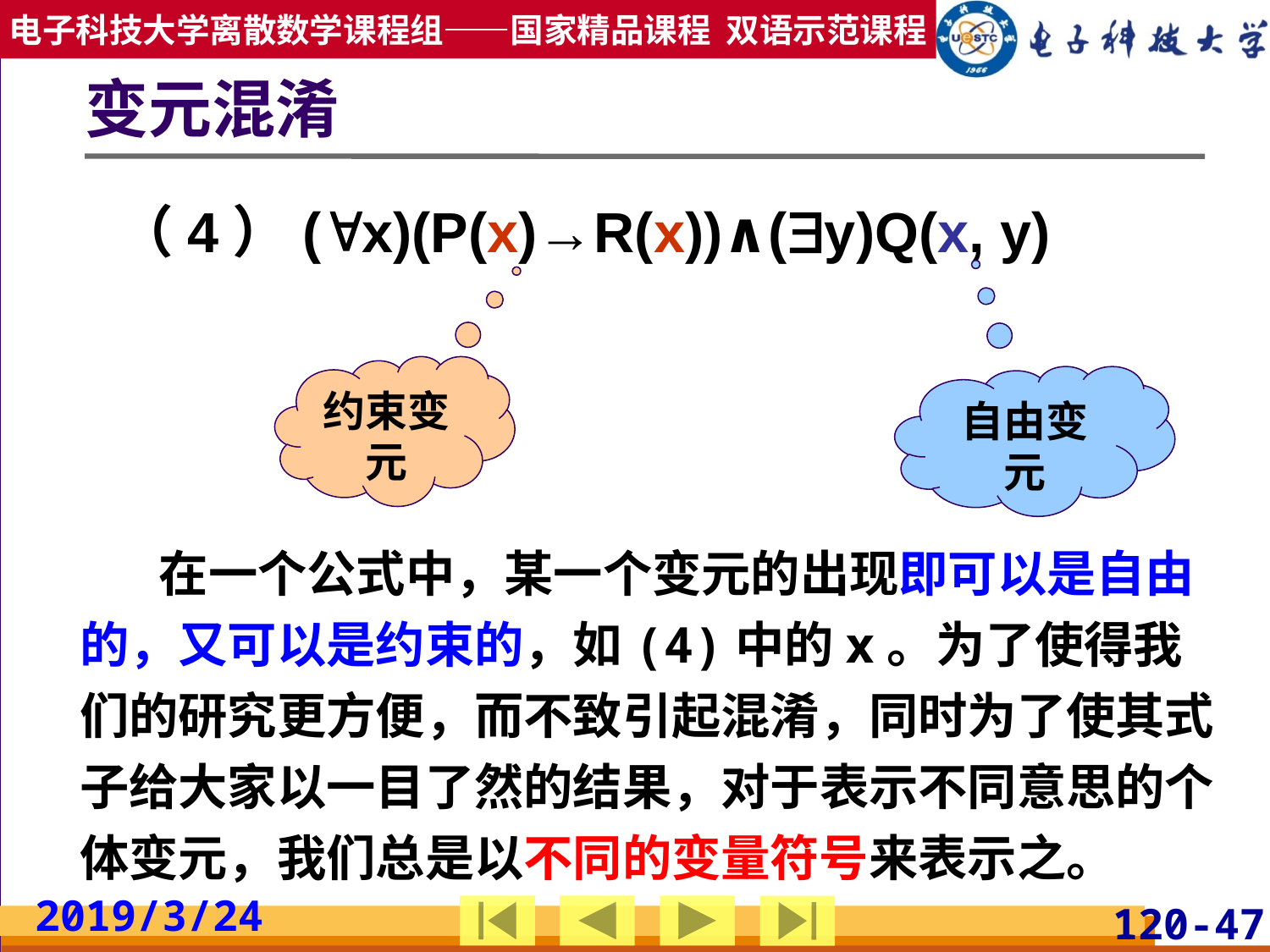

# 变元混淆
（4）(∀x)(P(x)→R(x))∧(∃y)Q(x, y)
约束变元
自由变元
      在一个公式中，某一个变元的出现即可以是自由的，又可以是约束的，如(4)中的x。为了使得我们的研究更方便，而不致引起混淆，同时为了使其式子给大家以一目了然的结果，对于表示不同意思的个体变元，我们总是以不同的变量符号来表示之。
2019/3/24